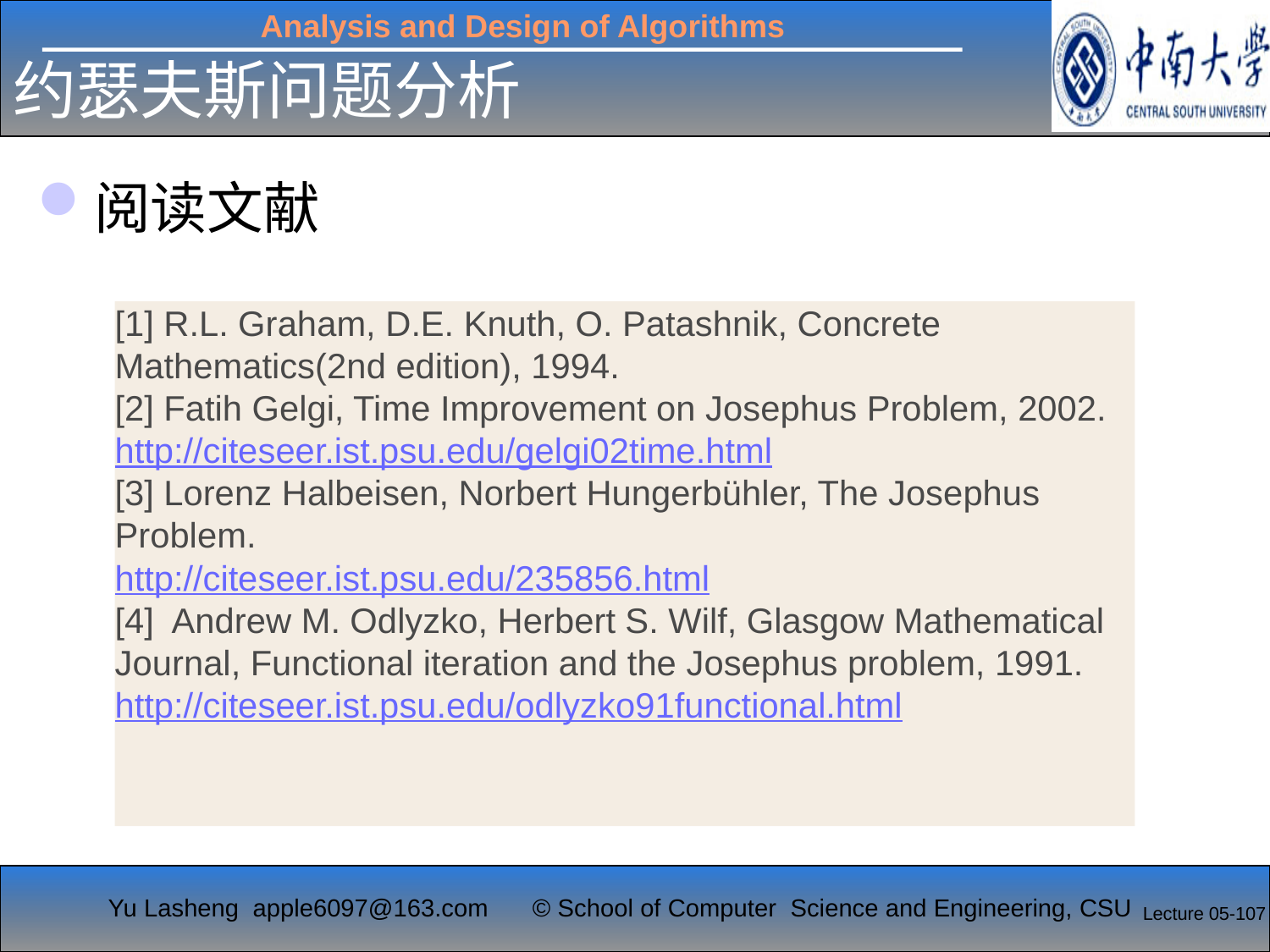

# 约瑟夫斯问题分析
阅读文献

[1] R.L. Graham, D.E. Knuth, O. Patashnik, Concrete Mathematics(2nd edition), 1994.
[2] Fatih Gelgi, Time Improvement on Josephus Problem, 2002.
http://citeseer.ist.psu.edu/gelgi02time.html
[3] Lorenz Halbeisen, Norbert Hungerbühler, The Josephus Problem.
http://citeseer.ist.psu.edu/235856.html
[4]  Andrew M. Odlyzko, Herbert S. Wilf, Glasgow Mathematical Journal, Functional iteration and the Josephus problem, 1991.
http://citeseer.ist.psu.edu/odlyzko91functional.html

Lecture 05-107